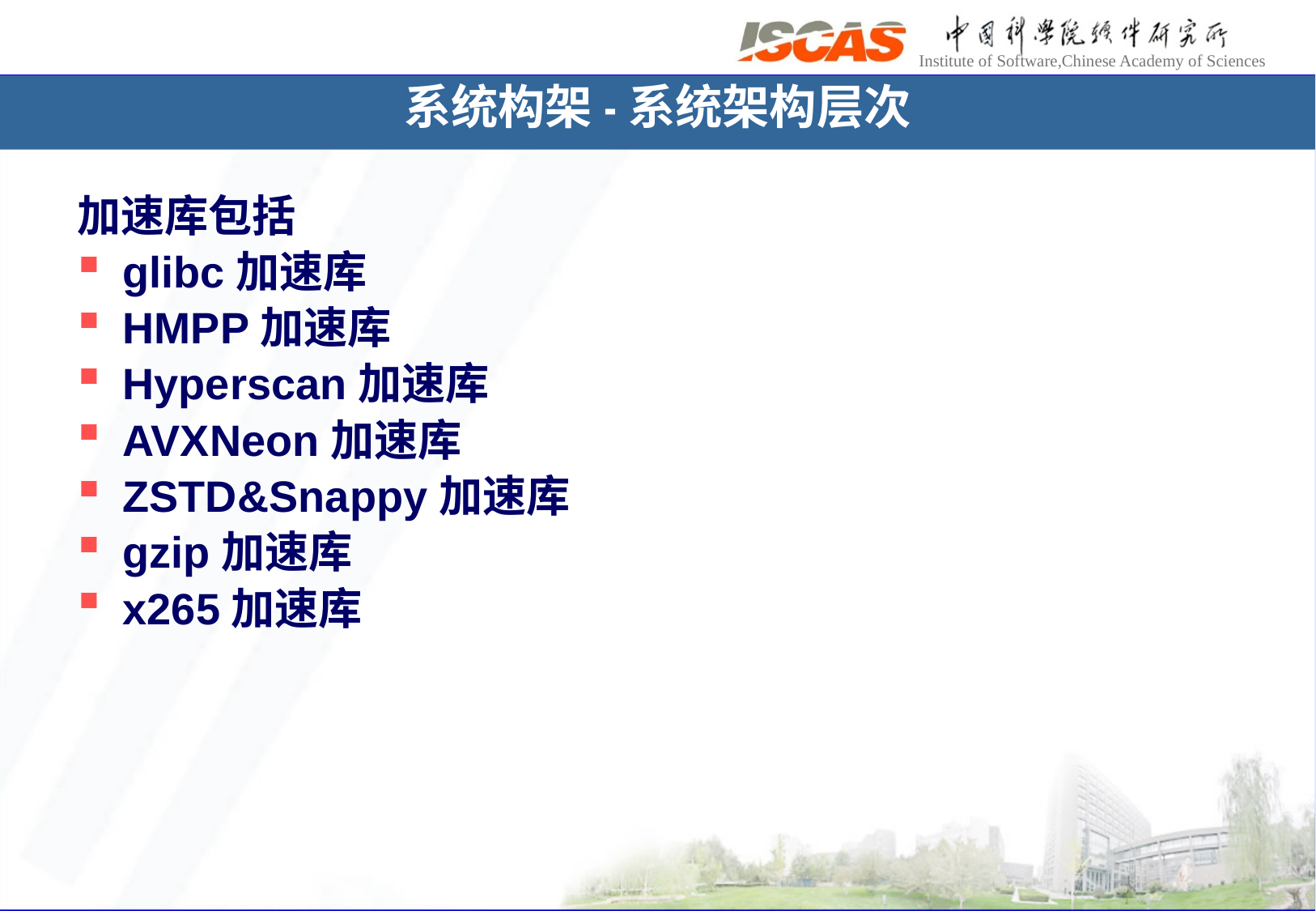

# 系统构架-系统架构层次
加速库包括
glibc加速库
HMPP加速库
Hyperscan加速库
AVXNeon加速库
ZSTD&Snappy加速库
gzip加速库
x265加速库